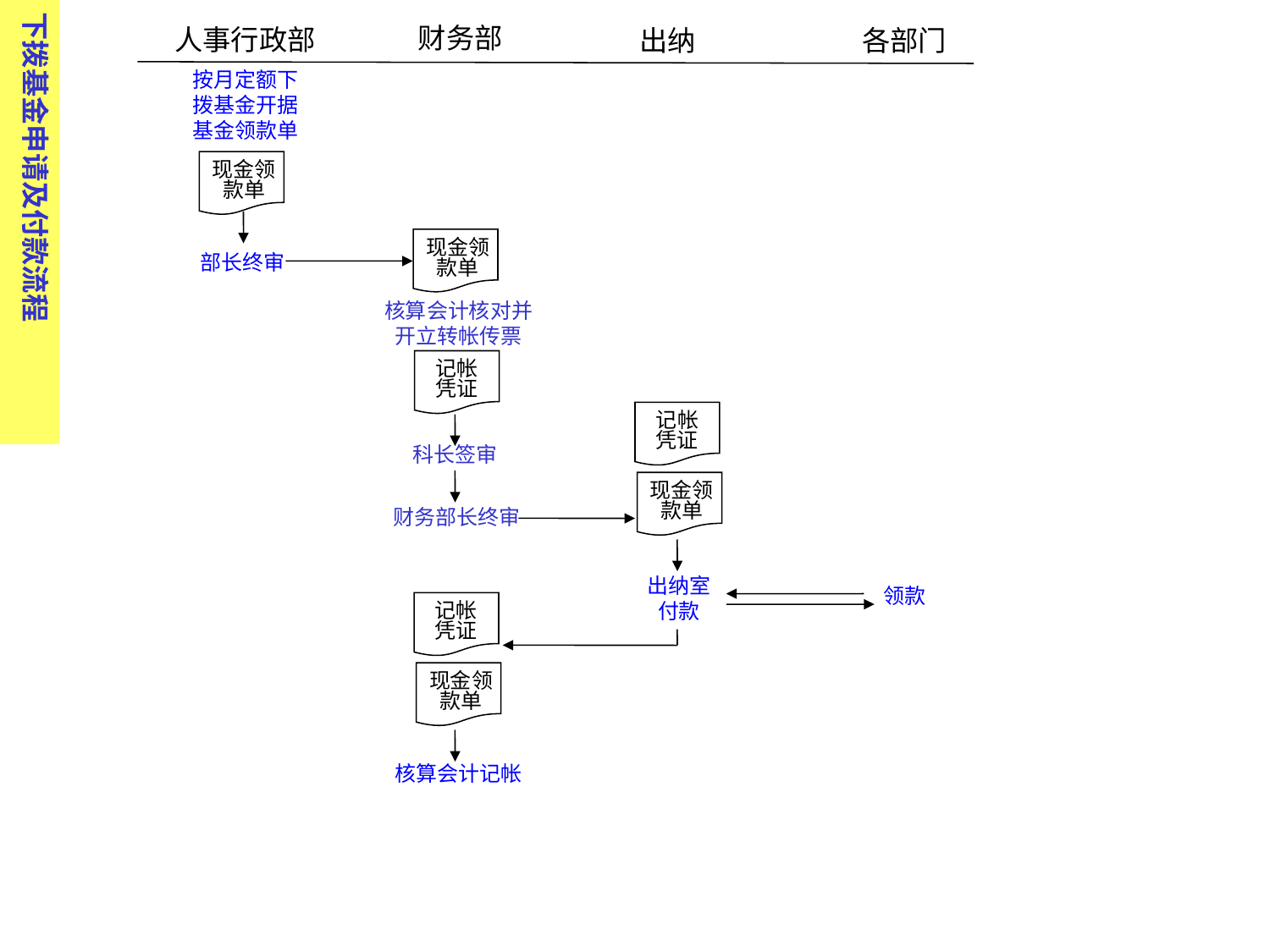

下拨基金申请及付款流程
财务部
人事行政部
 出纳
 各部门
按月定额下拨基金开据基金领款单

现金领款单

现金领款单
部长终审

核算会计核对并开立转帐传票

记帐凭证

记帐凭证

科长签审

现金领款单
财务部长终审

出纳室付款
领款

记帐凭证

现金领款单

核算会计记帐
137